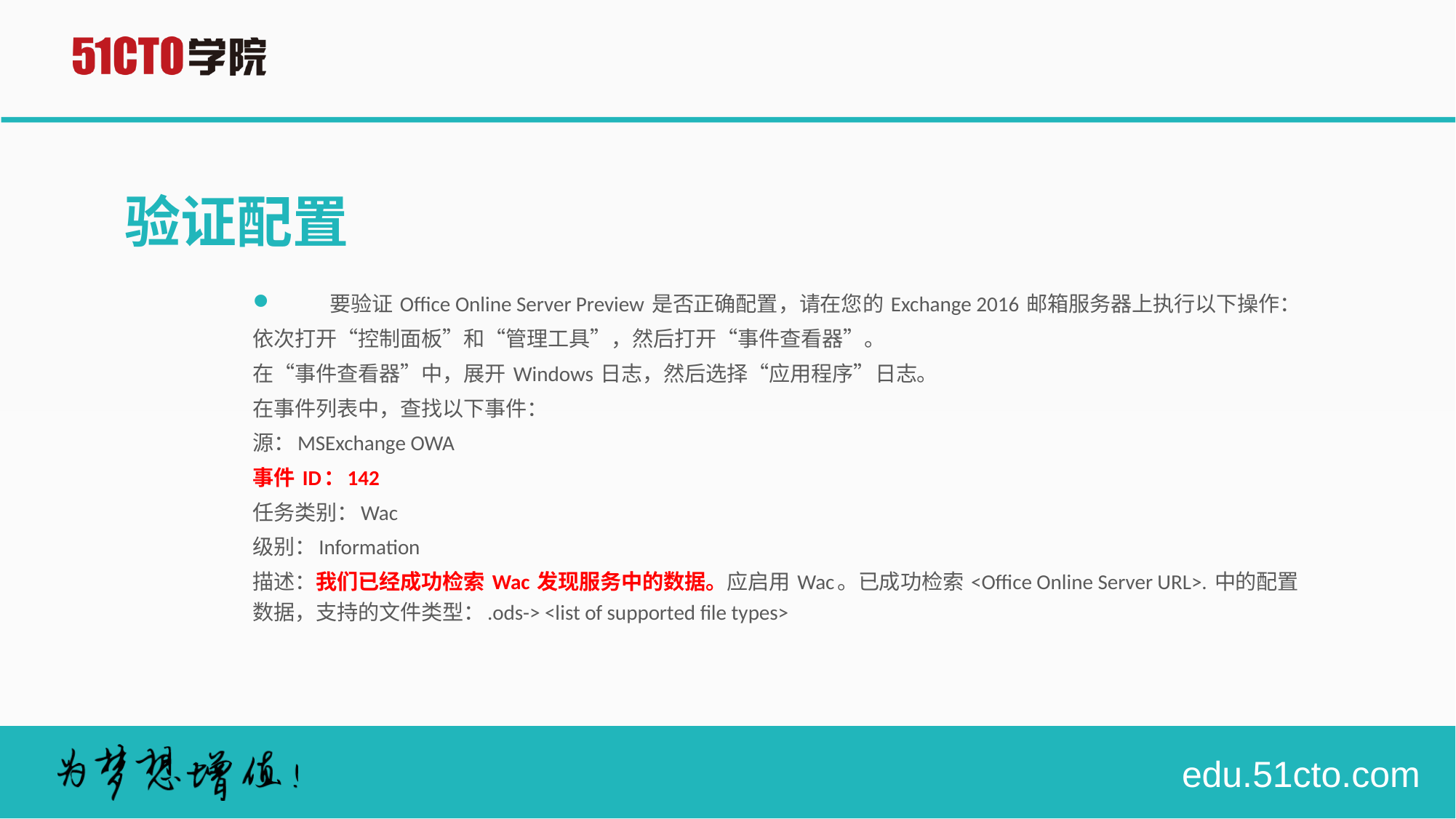

# 验证配置
要验证 Office Online Server Preview 是否正确配置，请在您的 Exchange 2016 邮箱服务器上执行以下操作：
依次打开“控制面板”和“管理工具”，然后打开“事件查看器”。
在“事件查看器”中，展开 Windows 日志，然后选择“应用程序”日志。
在事件列表中，查找以下事件：
源：MSExchange OWA
事件 ID：142
任务类别：Wac
级别：Information
描述：我们已经成功检索 Wac 发现服务中的数据。应启用 Wac。已成功检索 <Office Online Server URL>. 中的配置数据，支持的文件类型：.ods-> <list of supported file types>